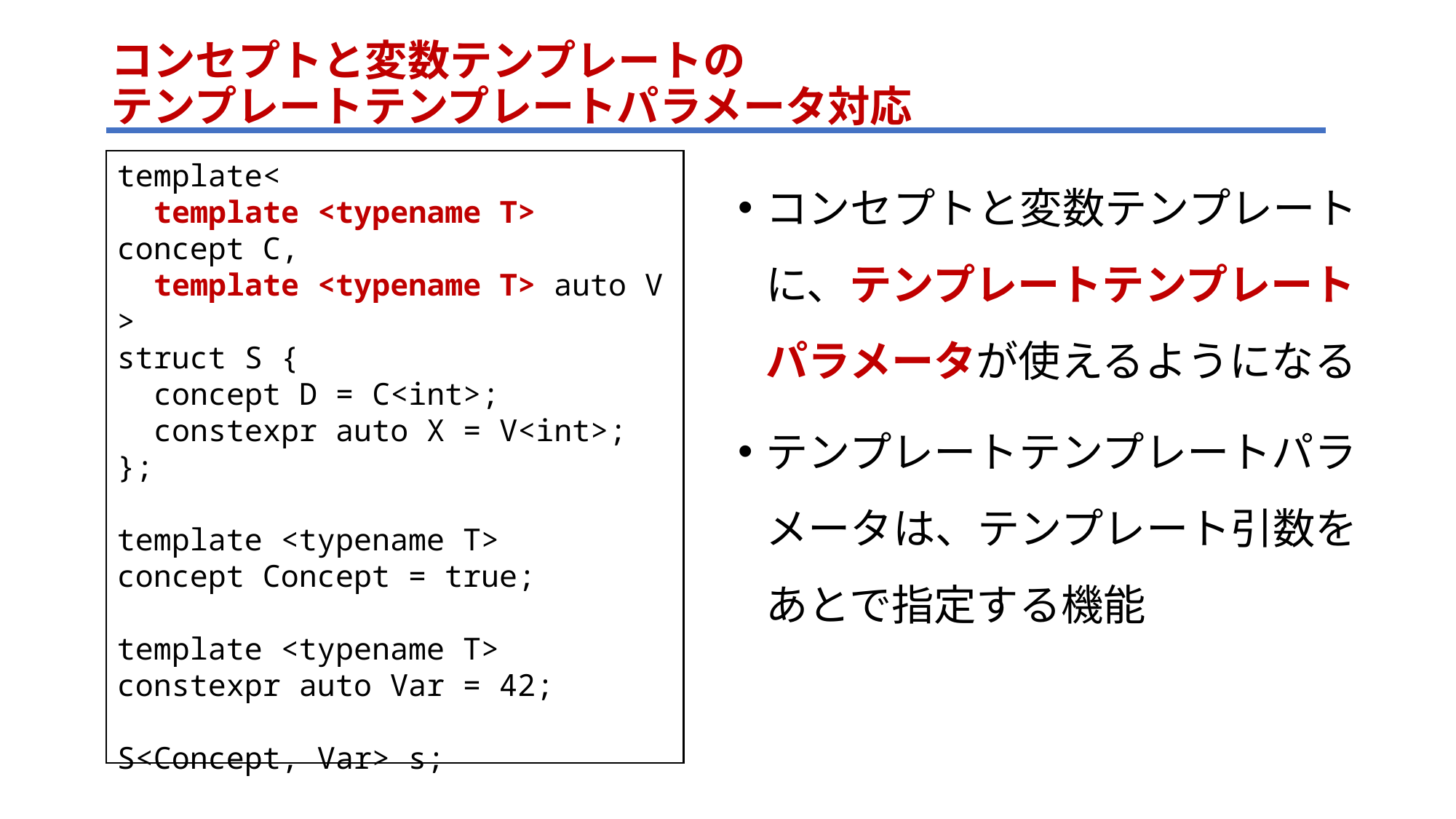

# コンセプトと変数テンプレートの テンプレートテンプレートパラメータ対応
template<
  template <typename T> concept C,
  template <typename T> auto V
>
struct S {
  concept D = C<int>;
  constexpr auto X = V<int>;
};

template <typename T>
concept Concept = true;

template <typename T>
constexpr auto Var = 42;

S<Concept, Var> s;
コンセプトと変数テンプレートに、テンプレートテンプレートパラメータが使えるようになる
テンプレートテンプレートパラメータは、テンプレート引数をあとで指定する機能